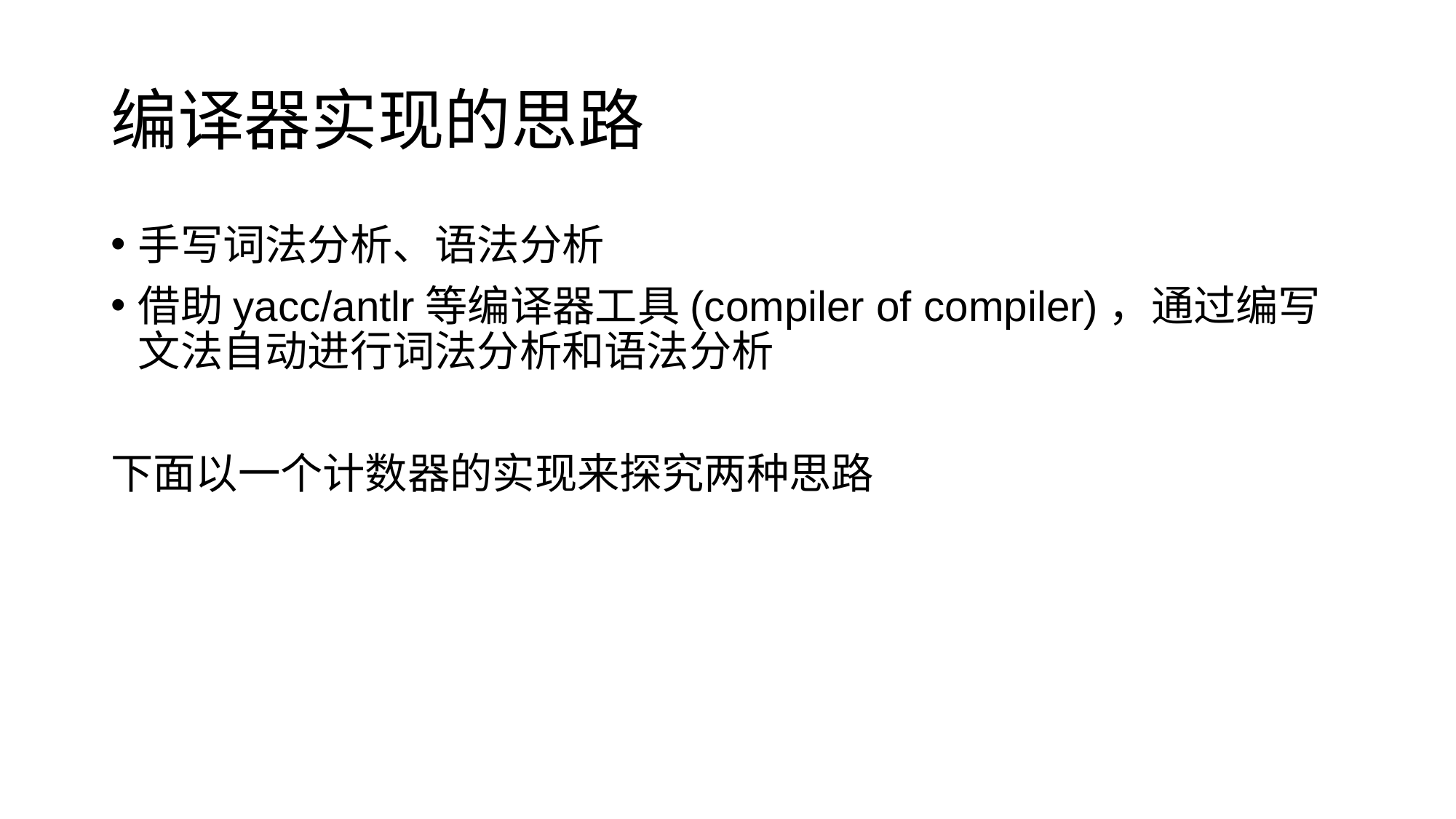

# 编译器实现的思路
手写词法分析、语法分析
借助yacc/antlr等编译器工具(compiler of compiler)，通过编写文法自动进行词法分析和语法分析

下面以一个计数器的实现来探究两种思路